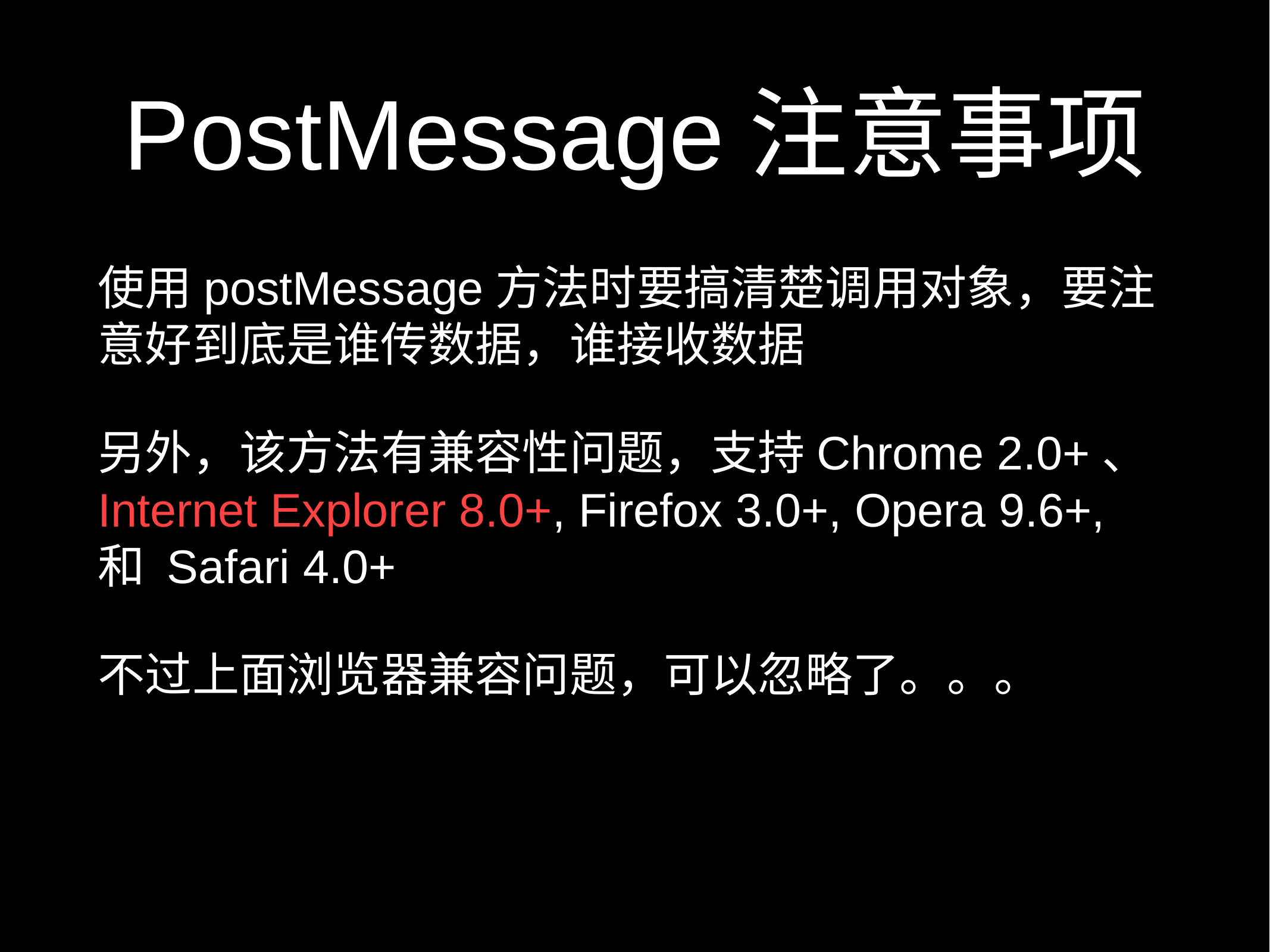

# PostMessage注意事项
使用postMessage方法时要搞清楚调用对象，要注意好到底是谁传数据，谁接收数据
另外，该方法有兼容性问题，支持Chrome 2.0+、Internet Explorer 8.0+, Firefox 3.0+, Opera 9.6+, 和 Safari 4.0+
不过上面浏览器兼容问题，可以忽略了。。。